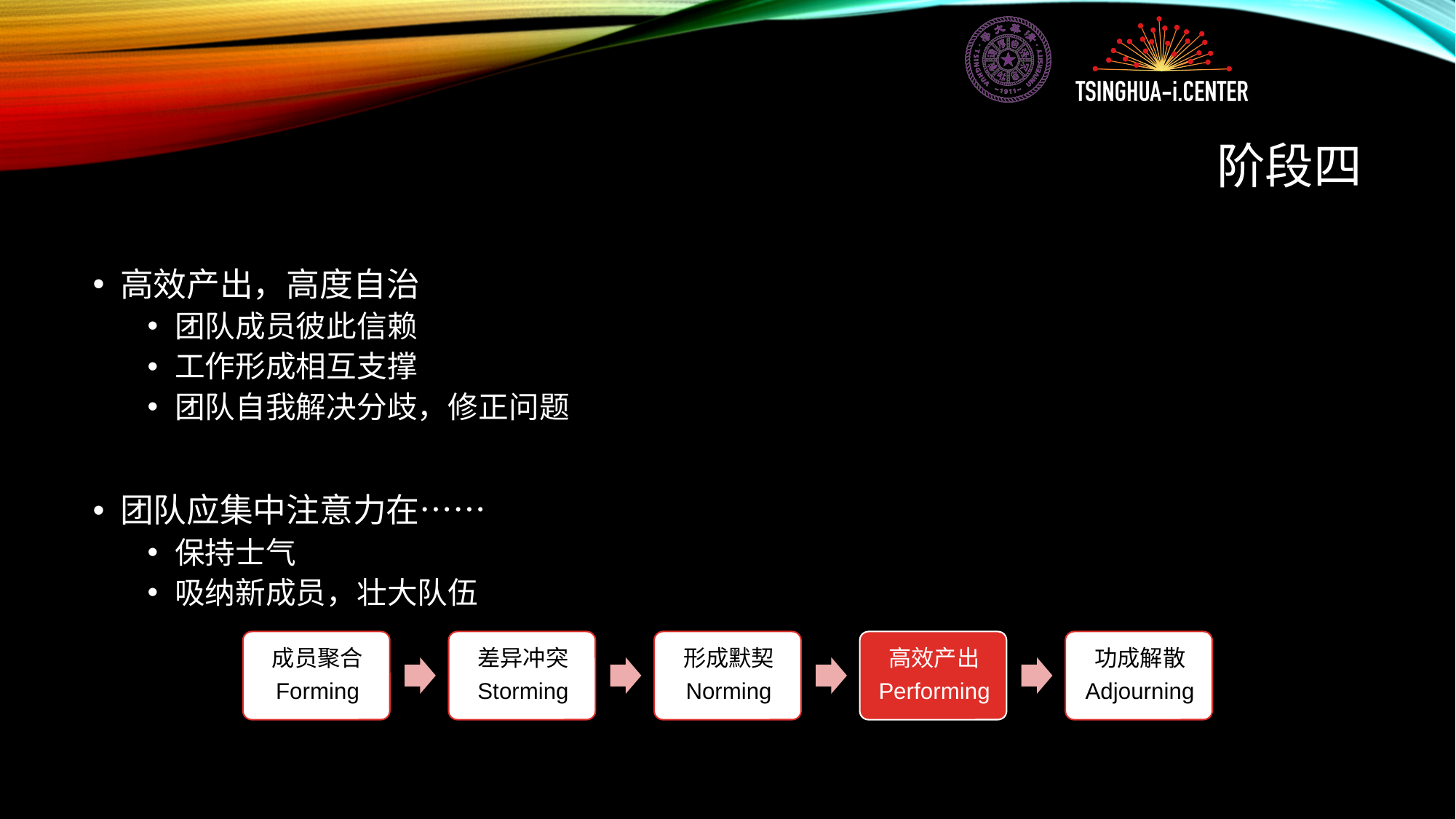

# 阶段四
高效产出，高度自治
团队成员彼此信赖
工作形成相互支撑
团队自我解决分歧，修正问题

团队应集中注意力在……
保持士气
吸纳新成员，壮大队伍
成员聚合
Forming

差异冲突
Storming

形成默契
Norming

高效产出
Performing

功成解散
Adjourning